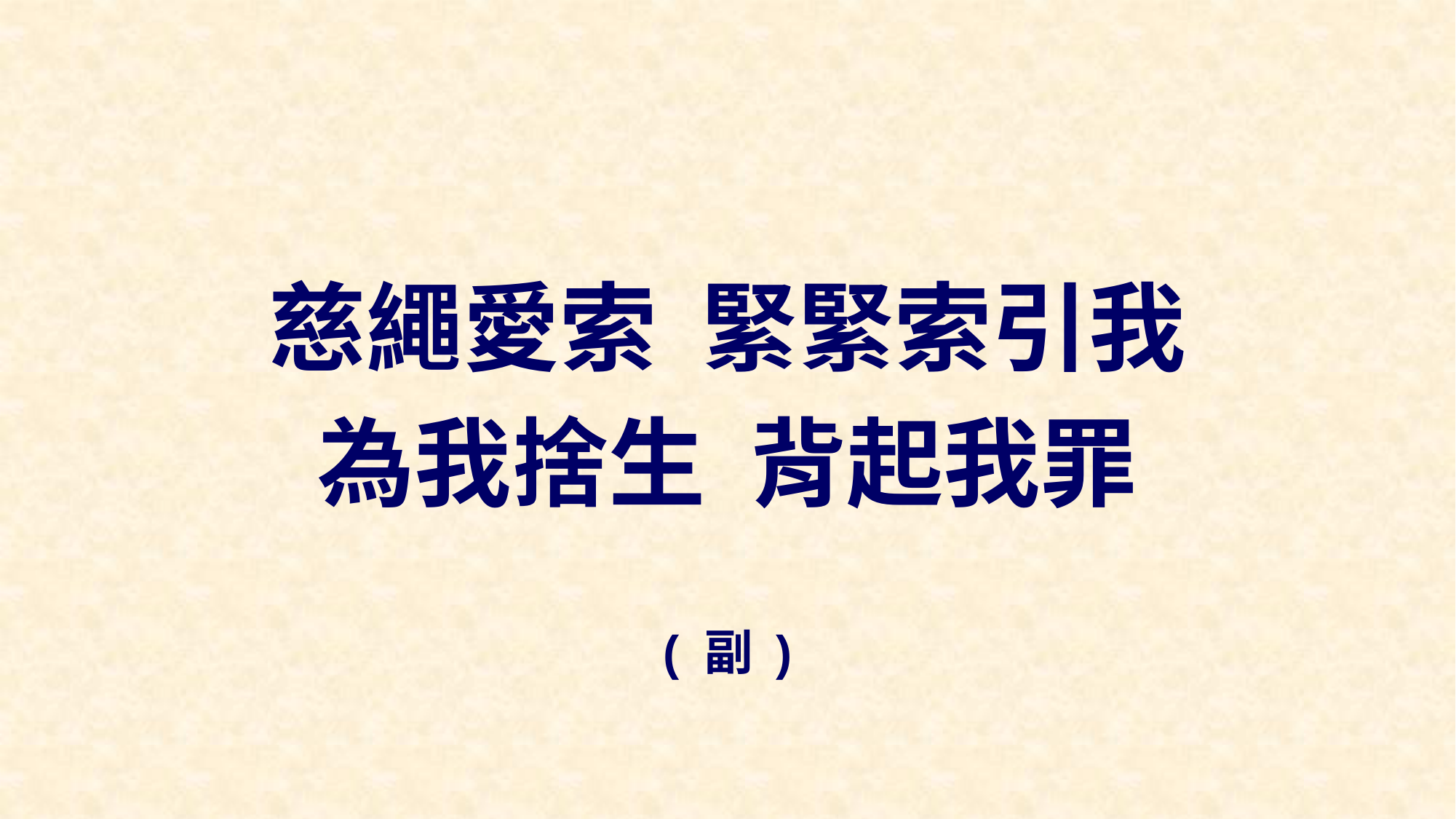

慈繩愛索  緊緊索引我
為我捨生  背起我罪
( 副 )